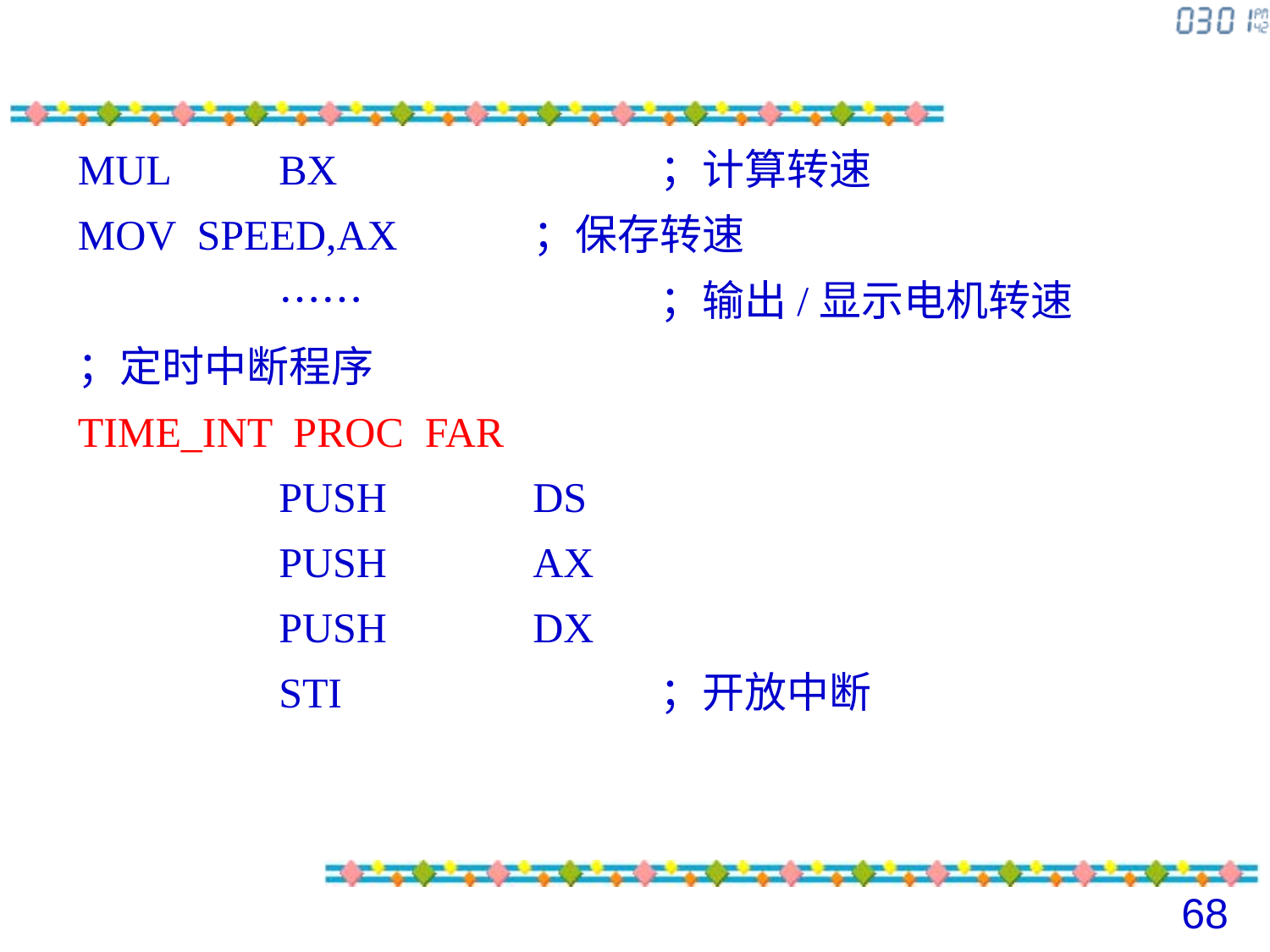

MUL	BX			；计算转速
MOV  SPEED,AX		；保存转速
		……			；输出/显示电机转速
；定时中断程序
TIME_INT  PROC  FAR
		PUSH		DS
		PUSH  	AX
		PUSH  	DX
		STI			；开放中断